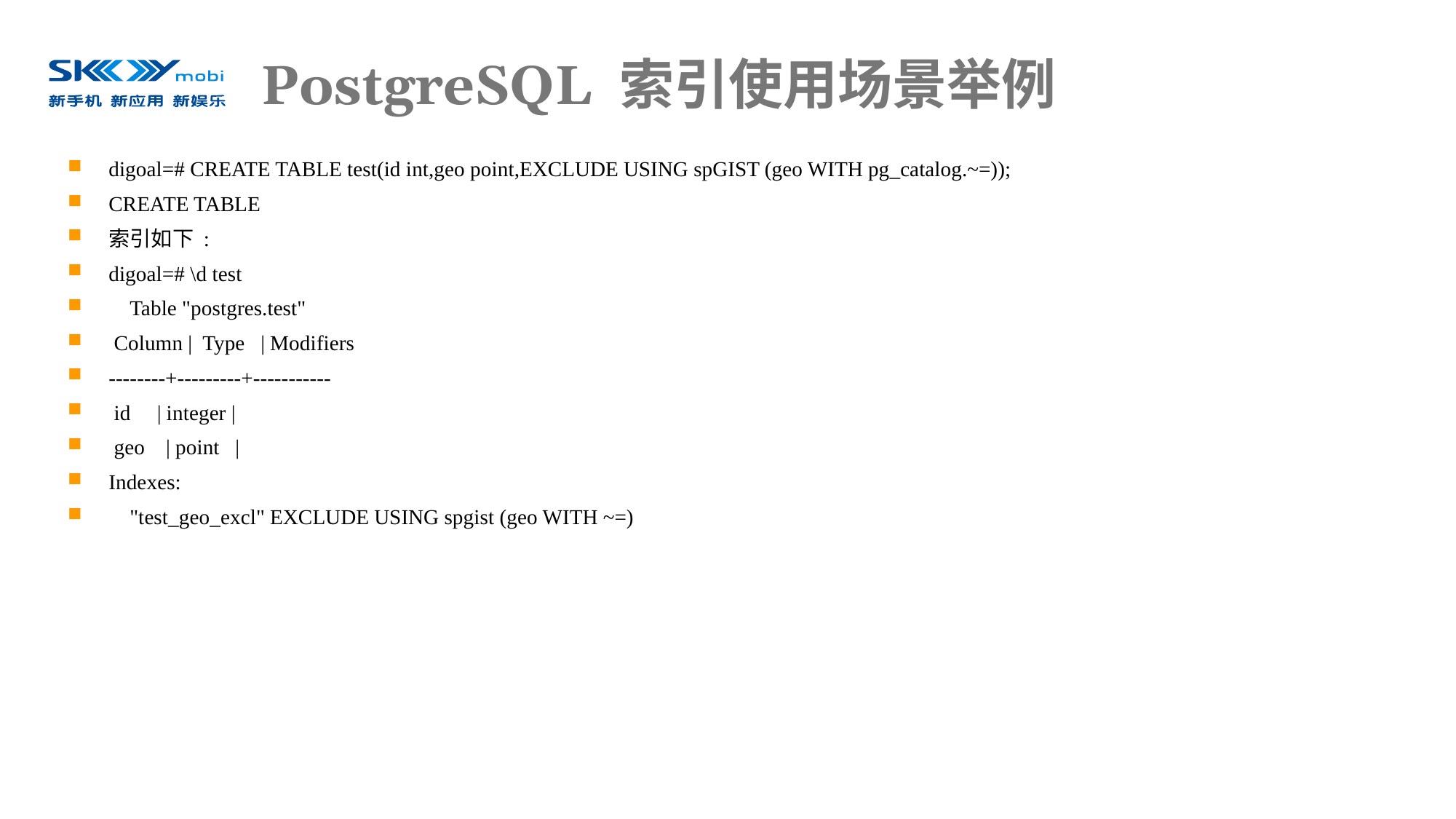

# PostgreSQL 索引使用场景举例
digoal=# CREATE TABLE test(id int,geo point,EXCLUDE USING spGIST (geo WITH pg_catalog.~=));
CREATE TABLE
索引如下 :
digoal=# \d test
    Table "postgres.test"
 Column |  Type   | Modifiers
--------+---------+-----------
 id     | integer |
 geo    | point   |
Indexes:
    "test_geo_excl" EXCLUDE USING spgist (geo WITH ~=)